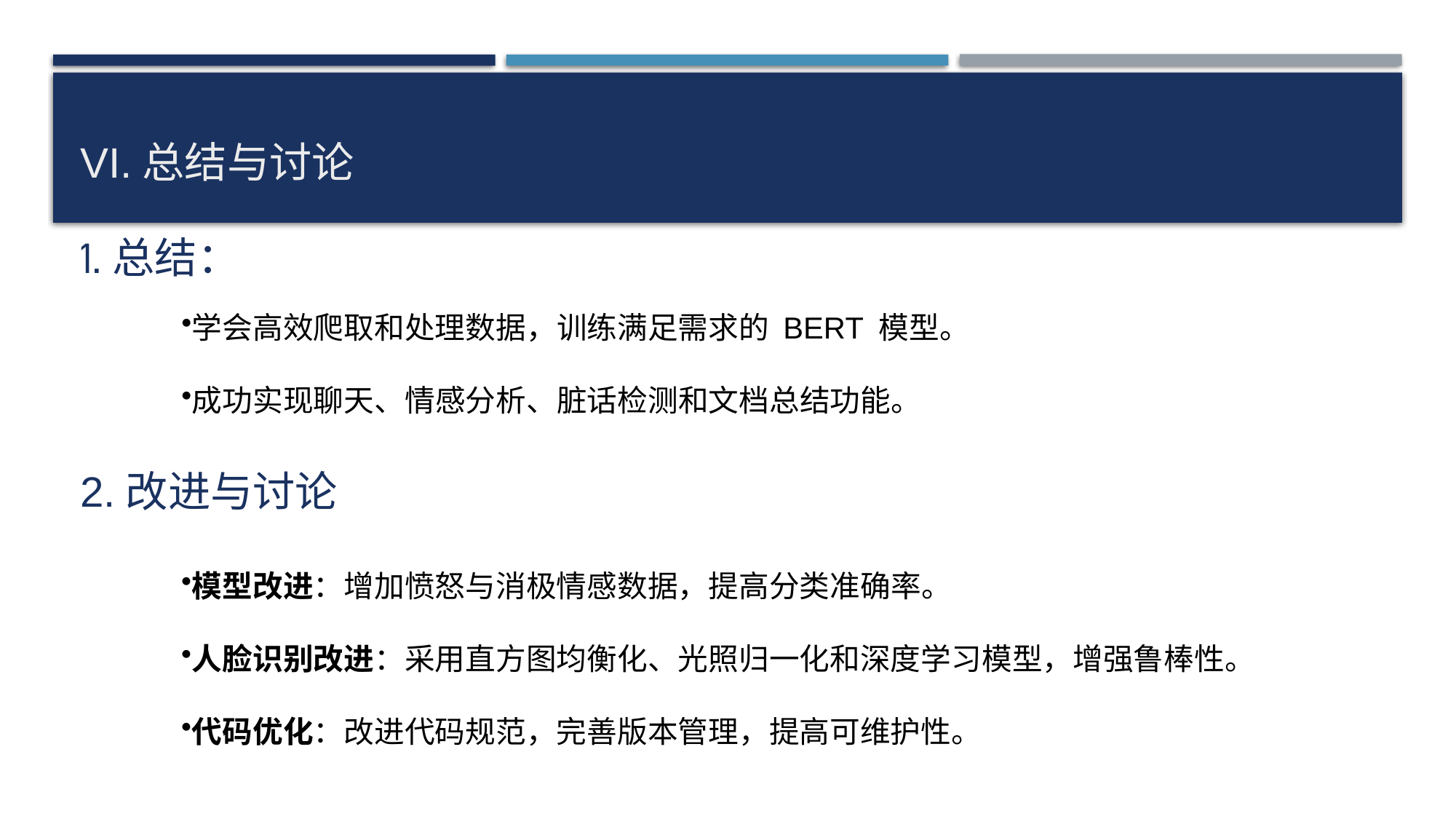

# VI.总结与讨论
1.总结：

学会高效爬取和处理数据，训练满足需求的 BERT 模型。

成功实现聊天、情感分析、脏话检测和文档总结功能。

2.改进与讨论

模型改进：增加愤怒与消极情感数据，提高分类准确率。

人脸识别改进：采用直方图均衡化、光照归一化和深度学习模型，增强鲁棒性。

代码优化：改进代码规范，完善版本管理，提高可维护性。